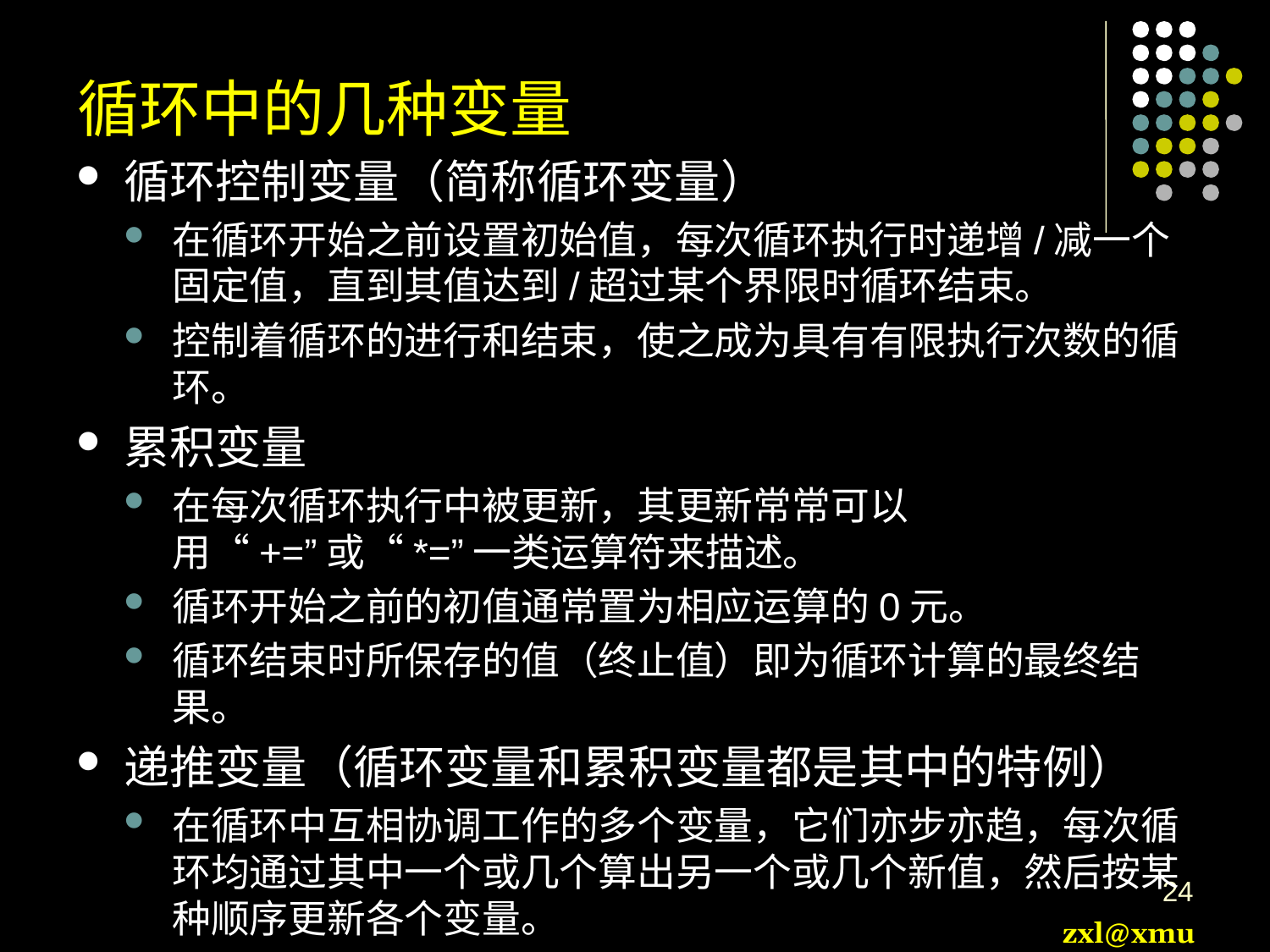

# 循环中的几种变量
循环控制变量（简称循环变量）
在循环开始之前设置初始值，每次循环执行时递增/减一个固定值，直到其值达到/超过某个界限时循环结束。
控制着循环的进行和结束，使之成为具有有限执行次数的循环。
累积变量
在每次循环执行中被更新，其更新常常可以用“+=”或“*=”一类运算符来描述。
循环开始之前的初值通常置为相应运算的0元。
循环结束时所保存的值（终止值）即为循环计算的最终结果。
递推变量（循环变量和累积变量都是其中的特例）
在循环中互相协调工作的多个变量，它们亦步亦趋，每次循环均通过其中一个或几个算出另一个或几个新值，然后按某种顺序更新各个变量。
24